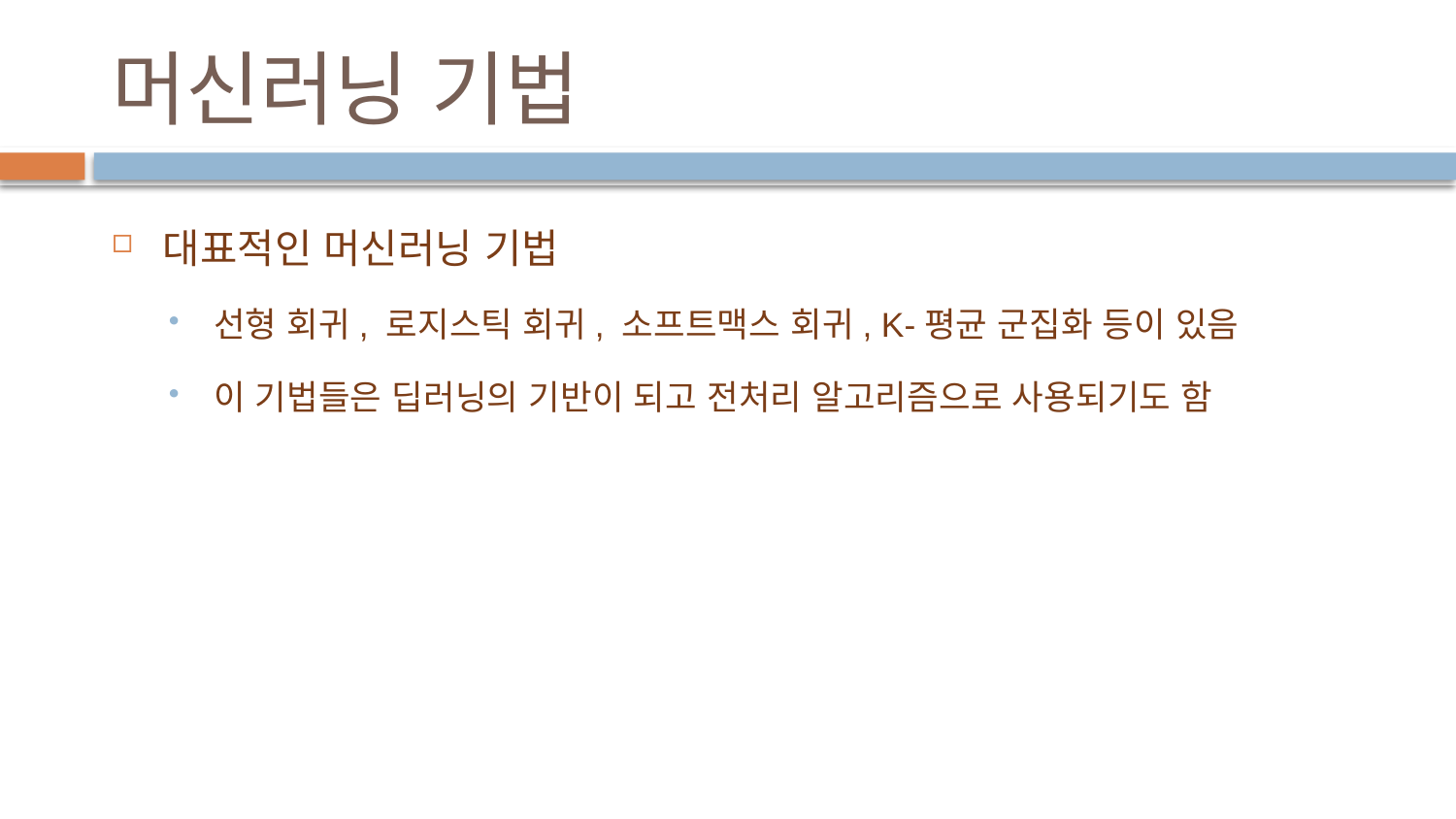

# 머신러닝 기법
대표적인 머신러닝 기법
선형 회귀, 로지스틱 회귀, 소프트맥스 회귀, K-평균 군집화 등이 있음
이 기법들은 딥러닝의 기반이 되고 전처리 알고리즘으로 사용되기도 함